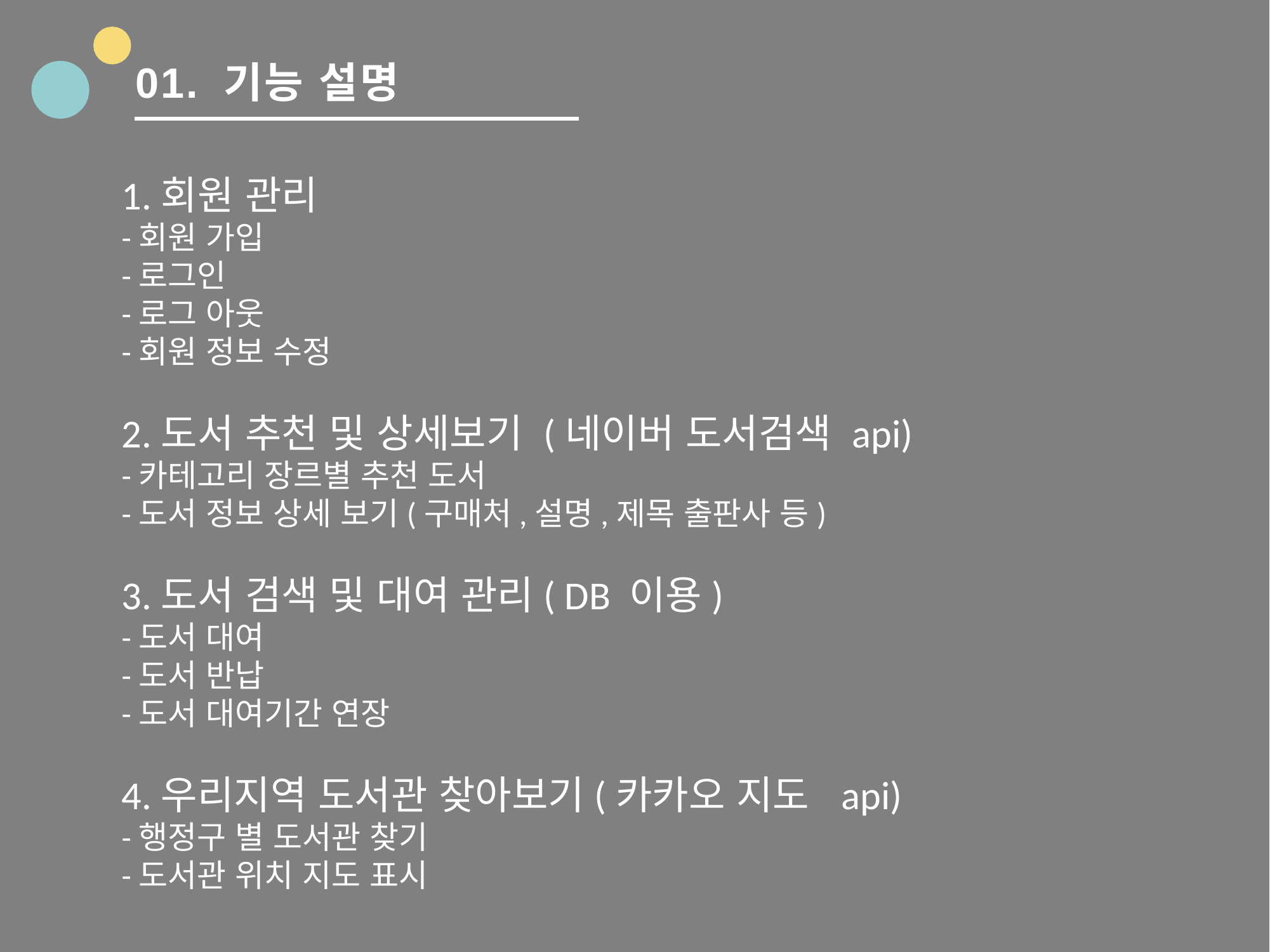

01. 기능 설명

1.회원 관리
-회원 가입
-로그인
-로그 아웃
-회원 정보 수정

2.도서 추천 및 상세보기 (네이버 도서검색 api)
-카테고리 장르별 추천 도서
-도서 정보 상세 보기(구매처,설명,제목 출판사 등)

3.도서 검색 및 대여 관리( DB 이용)
-도서 대여
-도서 반납
-도서 대여기간 연장

4.우리지역 도서관 찾아보기(카카오 지도  api)
-행정구 별 도서관 찾기
-도서관 위치 지도 표시